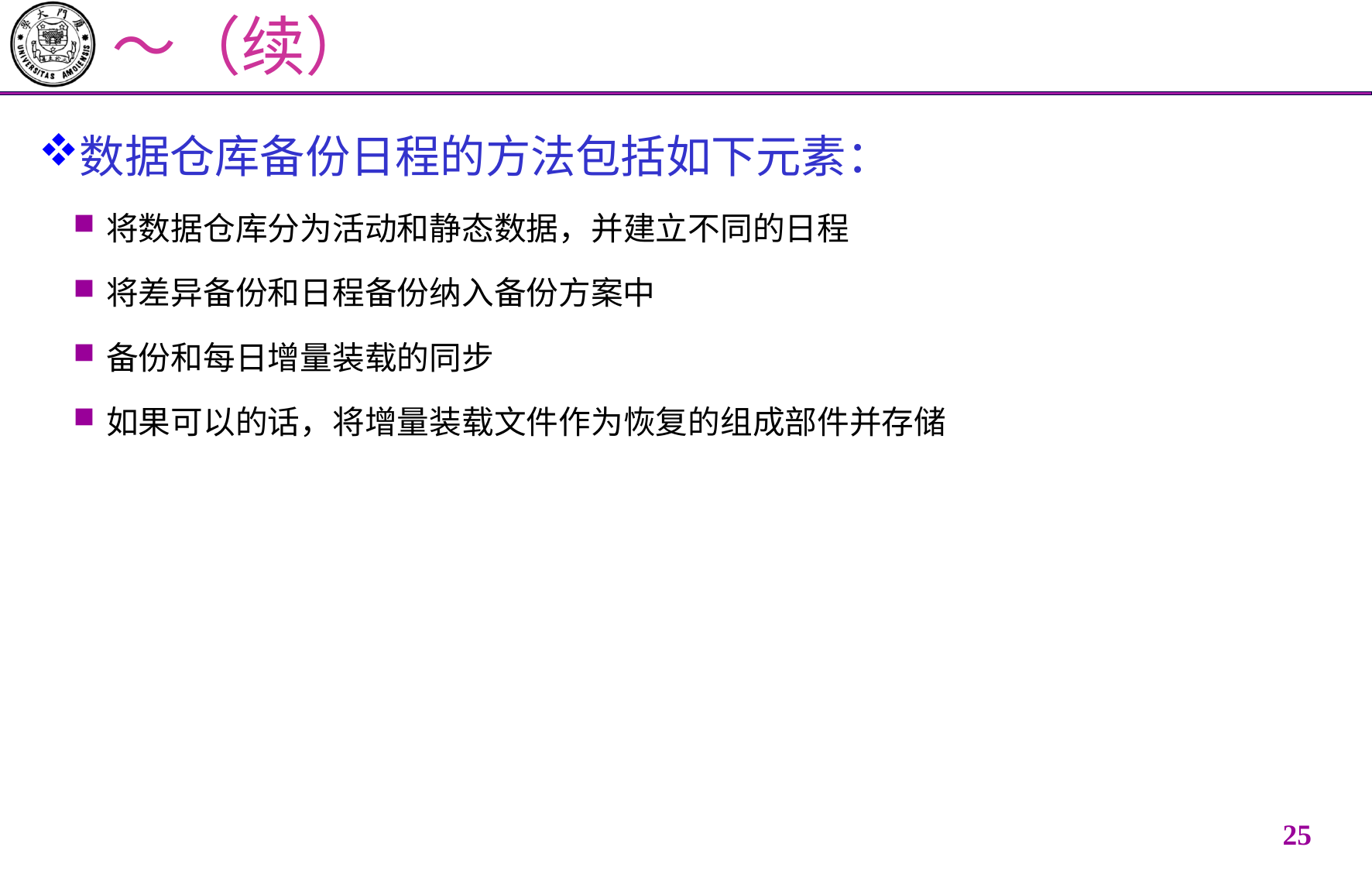

# ～（续）
数据仓库备份日程的方法包括如下元素：
将数据仓库分为活动和静态数据，并建立不同的日程
将差异备份和日程备份纳入备份方案中
备份和每日增量装载的同步
如果可以的话，将增量装载文件作为恢复的组成部件并存储

25